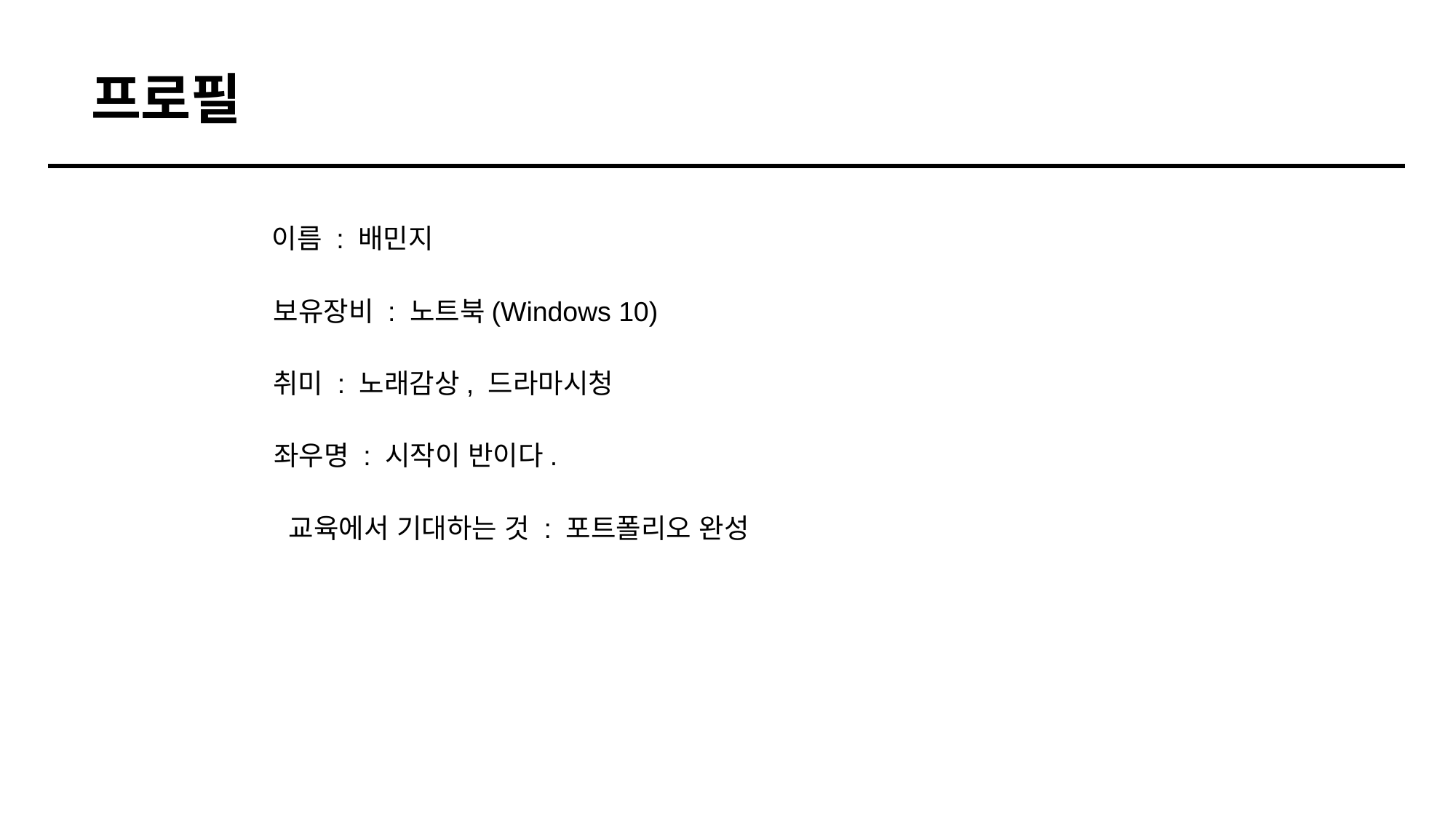

프로필
이름 : 배민지
보유장비 : 노트북(Windows 10)
취미 : 노래감상, 드라마시청
좌우명 : 시작이 반이다.
교육에서 기대하는 것 : 포트폴리오 완성